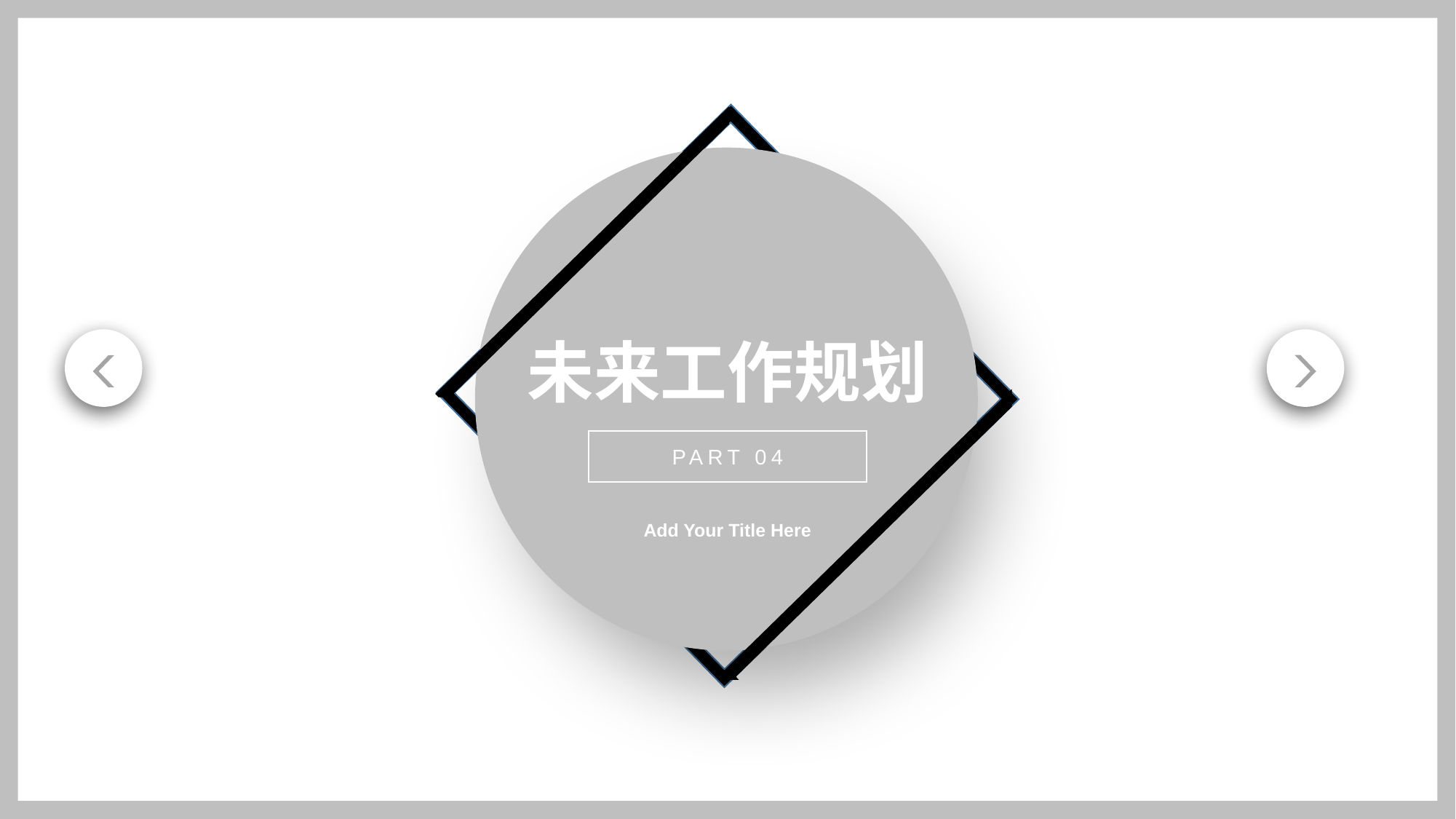

未来工作规划

PART 04

Add Your Title Here